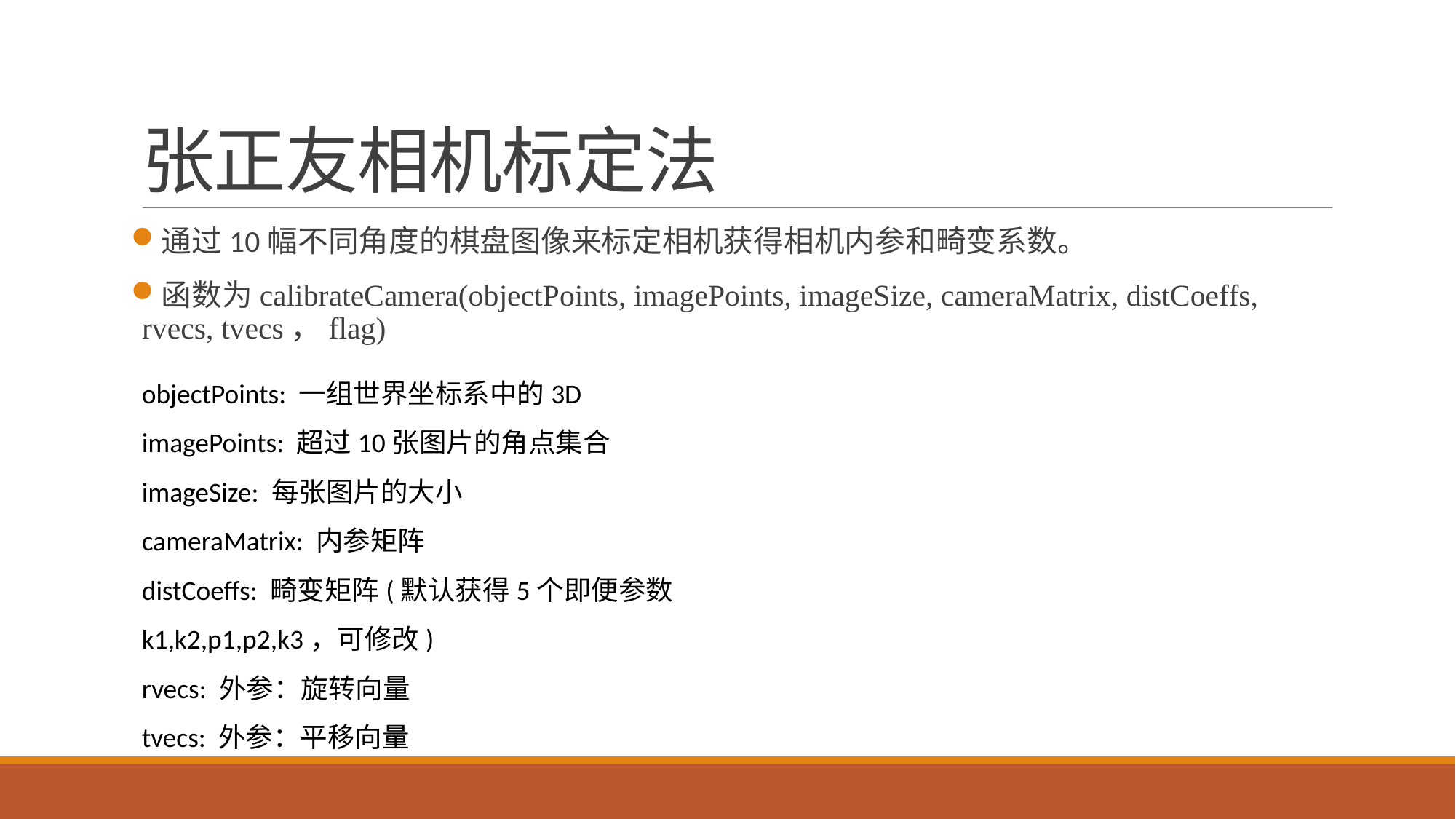

# 张正友相机标定法
通过10幅不同角度的棋盘图像来标定相机获得相机内参和畸变系数。
函数为calibrateCamera(objectPoints, imagePoints, imageSize, cameraMatrix, distCoeffs, rvecs, tvecs，flag)

objectPoints: 一组世界坐标系中的3D
imagePoints: 超过10张图片的角点集合
imageSize: 每张图片的大小
cameraMatrix: 内参矩阵
distCoeffs: 畸变矩阵(默认获得5个即便参数k1,k2,p1,p2,k3，可修改)
rvecs: 外参：旋转向量
tvecs: 外参：平移向量